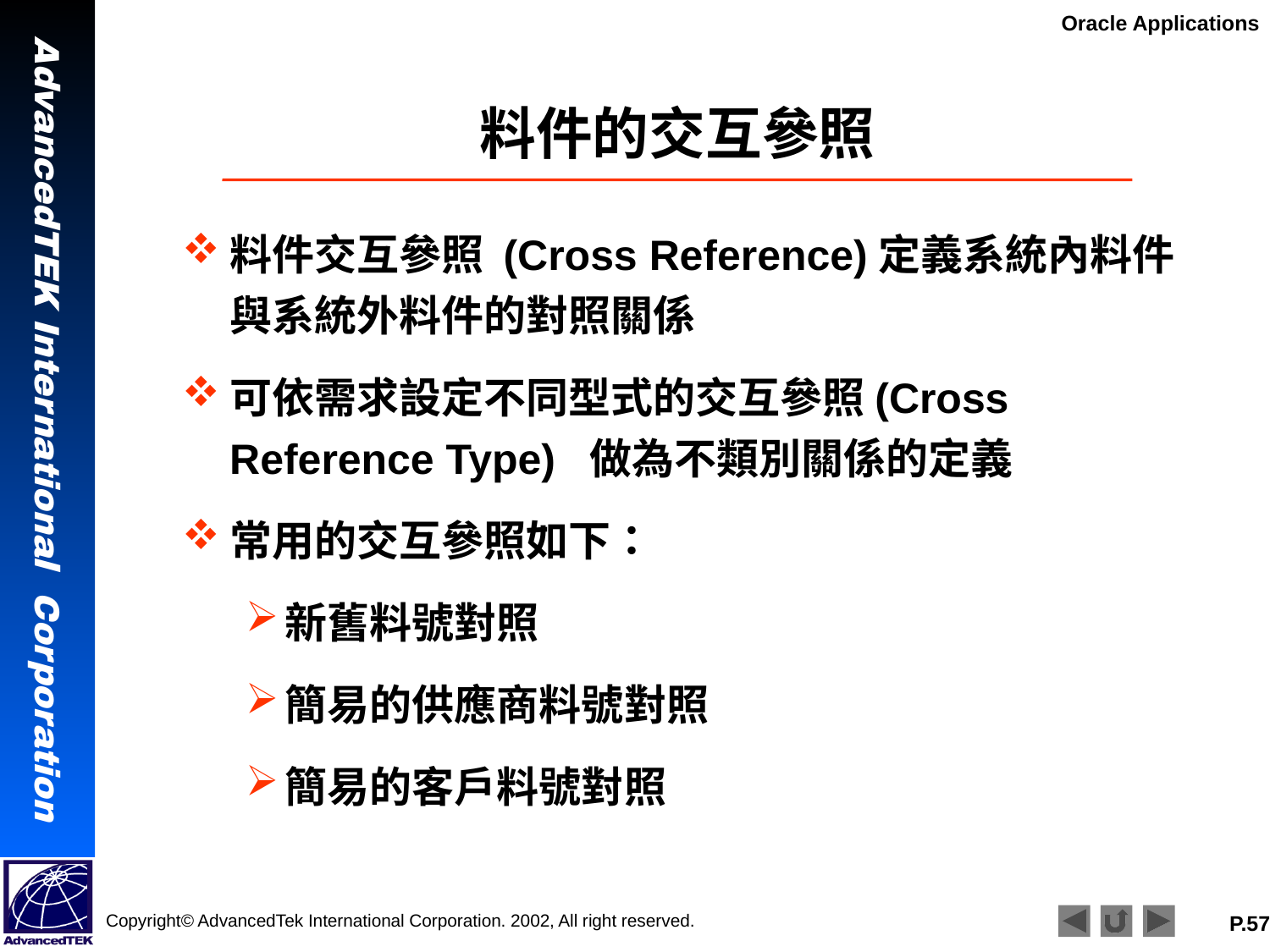

# 料件的交互參照
料件交互參照 (Cross Reference)定義系統內料件與系統外料件的對照關係
可依需求設定不同型式的交互參照(Cross Reference Type)  做為不類別關係的定義
常用的交互參照如下：
新舊料號對照
簡易的供應商料號對照
簡易的客戶料號對照